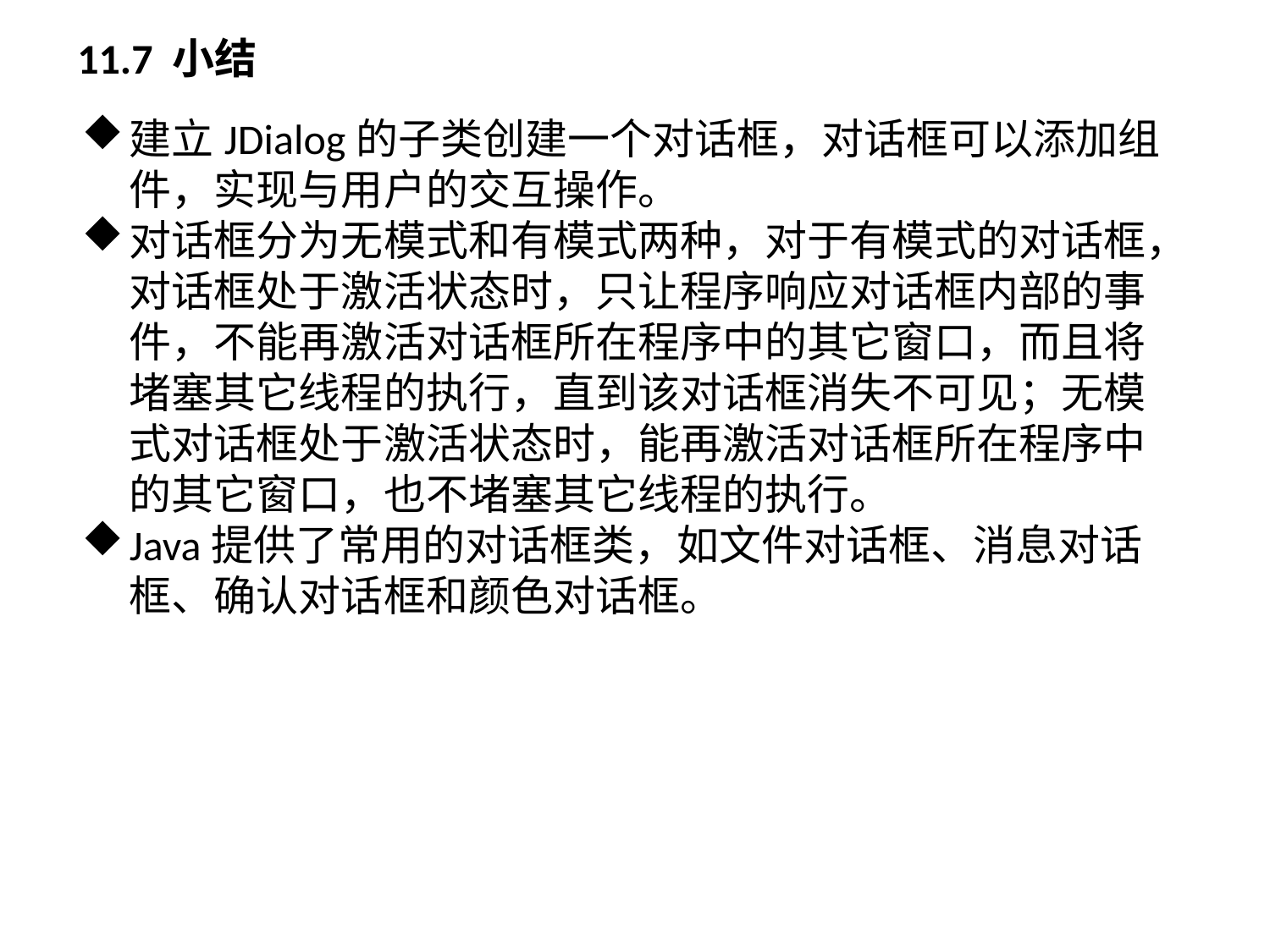

# 11.7 小结
建立JDialog的子类创建一个对话框，对话框可以添加组件，实现与用户的交互操作。
对话框分为无模式和有模式两种，对于有模式的对话框，对话框处于激活状态时，只让程序响应对话框内部的事件，不能再激活对话框所在程序中的其它窗口，而且将堵塞其它线程的执行，直到该对话框消失不可见；无模式对话框处于激活状态时，能再激活对话框所在程序中的其它窗口，也不堵塞其它线程的执行。
Java提供了常用的对话框类，如文件对话框、消息对话框、确认对话框和颜色对话框。